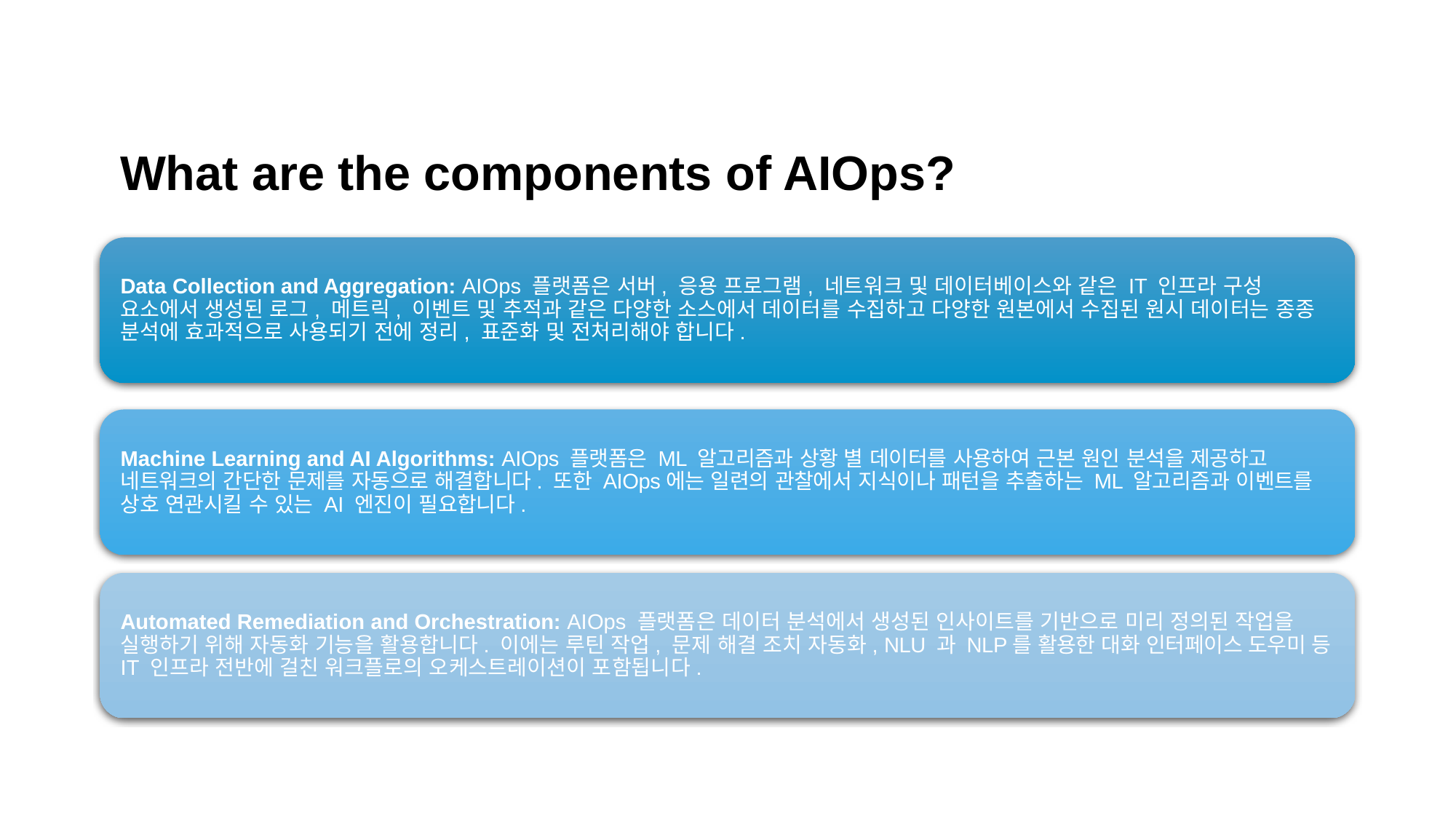

What are the components of AIOps?
Data Collection and Aggregation: AIOps 플랫폼은 서버, 응용 프로그램, 네트워크 및 데이터베이스와 같은 IT 인프라 구성 요소에서 생성된 로그, 메트릭, 이벤트 및 추적과 같은 다양한 소스에서 데이터를 수집하고 다양한 원본에서 수집된 원시 데이터는 종종 분석에 효과적으로 사용되기 전에 정리, 표준화 및 전처리해야 합니다.
Machine Learning and AI Algorithms: AIOps 플랫폼은 ML 알고리즘과 상황 별 데이터를 사용하여 근본 원인 분석을 제공하고 네트워크의 간단한 문제를 자동으로 해결합니다. 또한 AIOps에는 일련의 관찰에서 지식이나 패턴을 추출하는 ML 알고리즘과 이벤트를 상호 연관시킬 수 있는 AI 엔진이 필요합니다.
Automated Remediation and Orchestration: AIOps 플랫폼은 데이터 분석에서 생성된 인사이트를 기반으로 미리 정의된 작업을 실행하기 위해 자동화 기능을 활용합니다. 이에는 루틴 작업, 문제 해결 조치 자동화, NLU 과 NLP를 활용한 대화 인터페이스 도우미 등 IT 인프라 전반에 걸친 워크플로의 오케스트레이션이 포함됩니다.